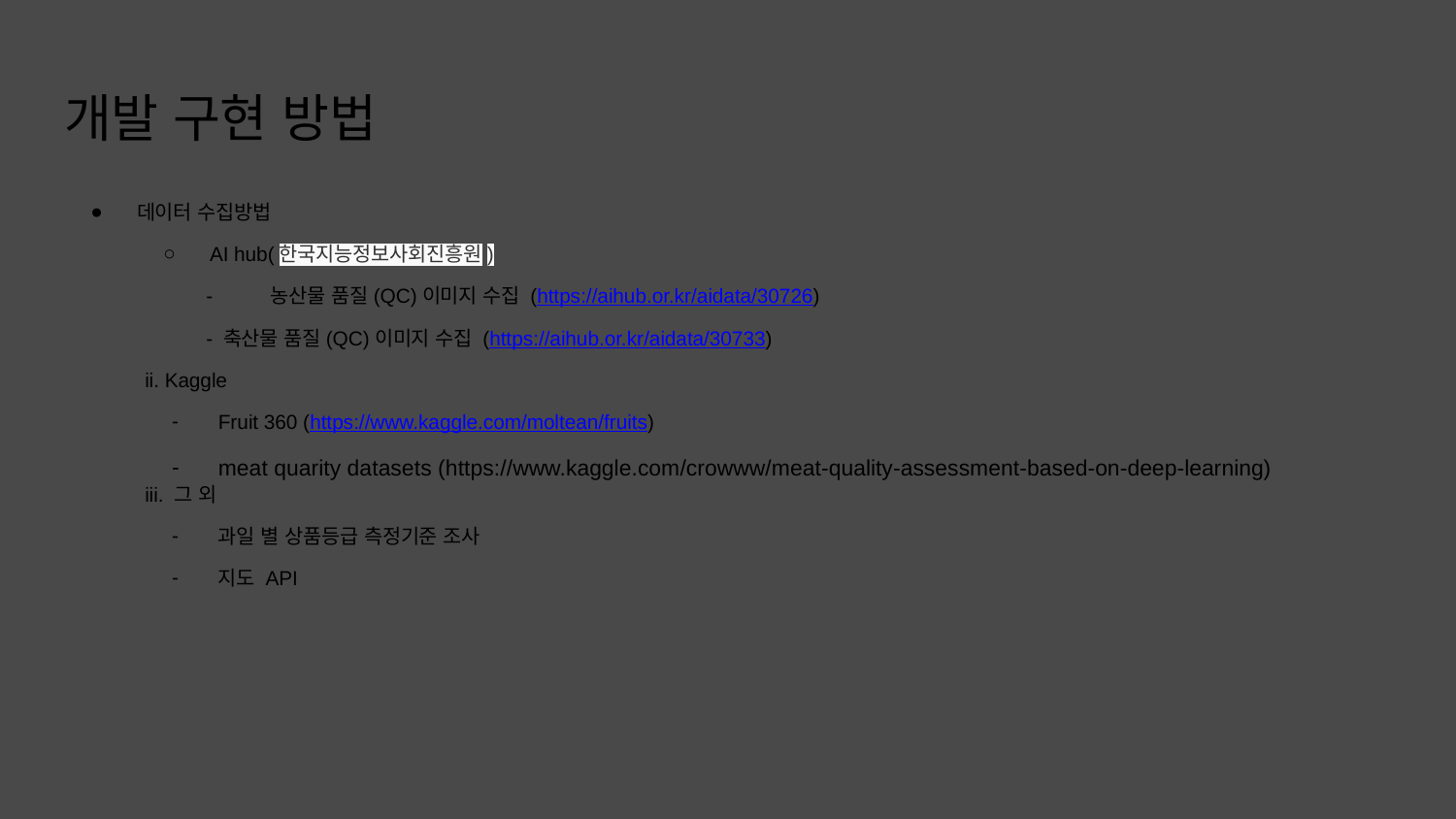

# 개발 구현 방법
데이터 수집방법
AI hub(한국지능정보사회진흥원)
-	농산물 품질(QC)이미지 수집 (https://aihub.or.kr/aidata/30726)
- 축산물 품질(QC)이미지 수집 (https://aihub.or.kr/aidata/30733)
ii. Kaggle
Fruit 360 (https://www.kaggle.com/moltean/fruits)
meat quarity datasets (https://www.kaggle.com/crowww/meat-quality-assessment-based-on-deep-learning)
iii. 그 외
과일 별 상품등급 측정기준 조사
지도 API